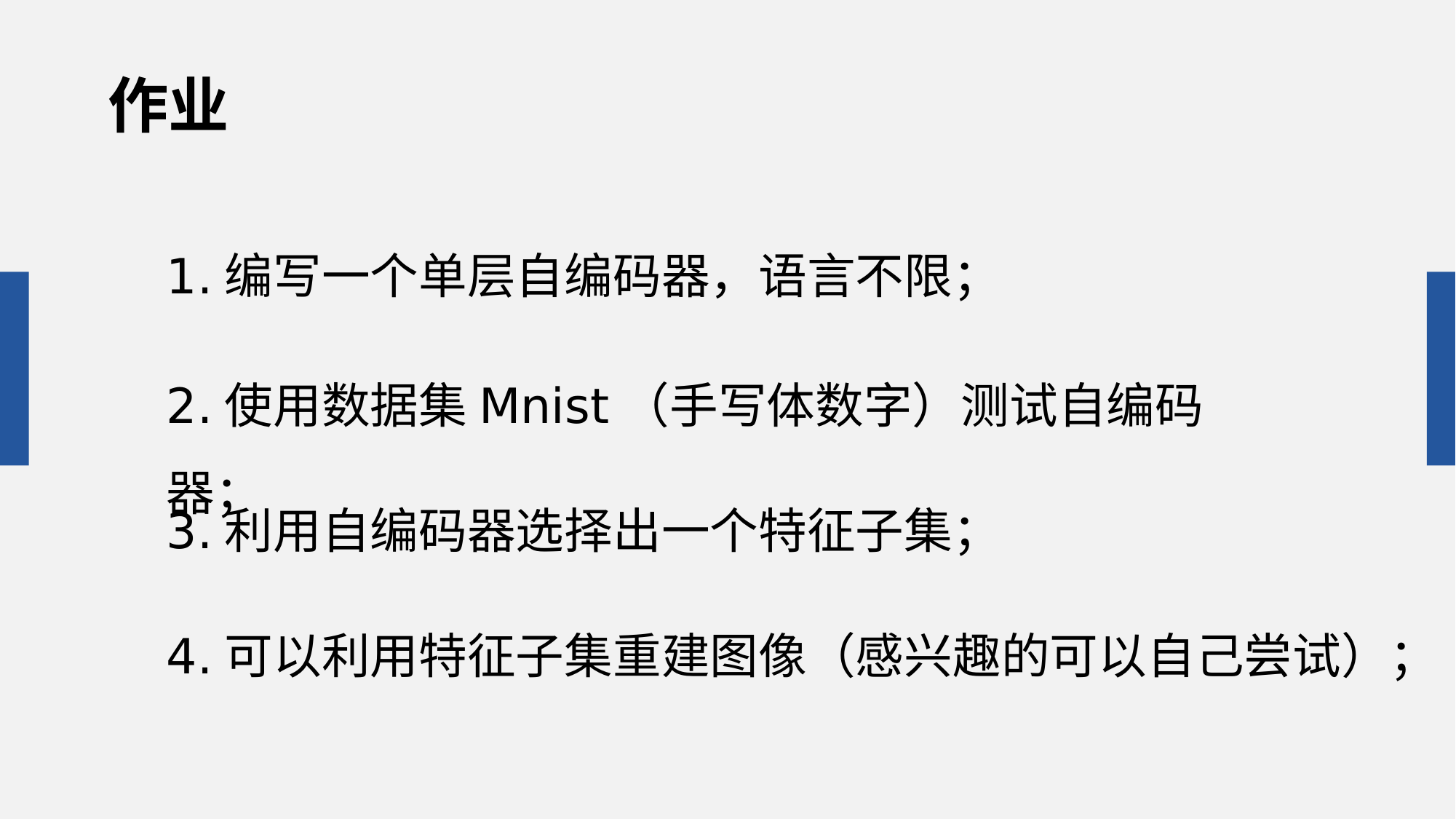

作业
1.编写一个单层自编码器，语言不限；

2.使用数据集Mnist（手写体数字）测试自编码器；
3.利用自编码器选择出一个特征子集；
4.可以利用特征子集重建图像（感兴趣的可以自己尝试）；